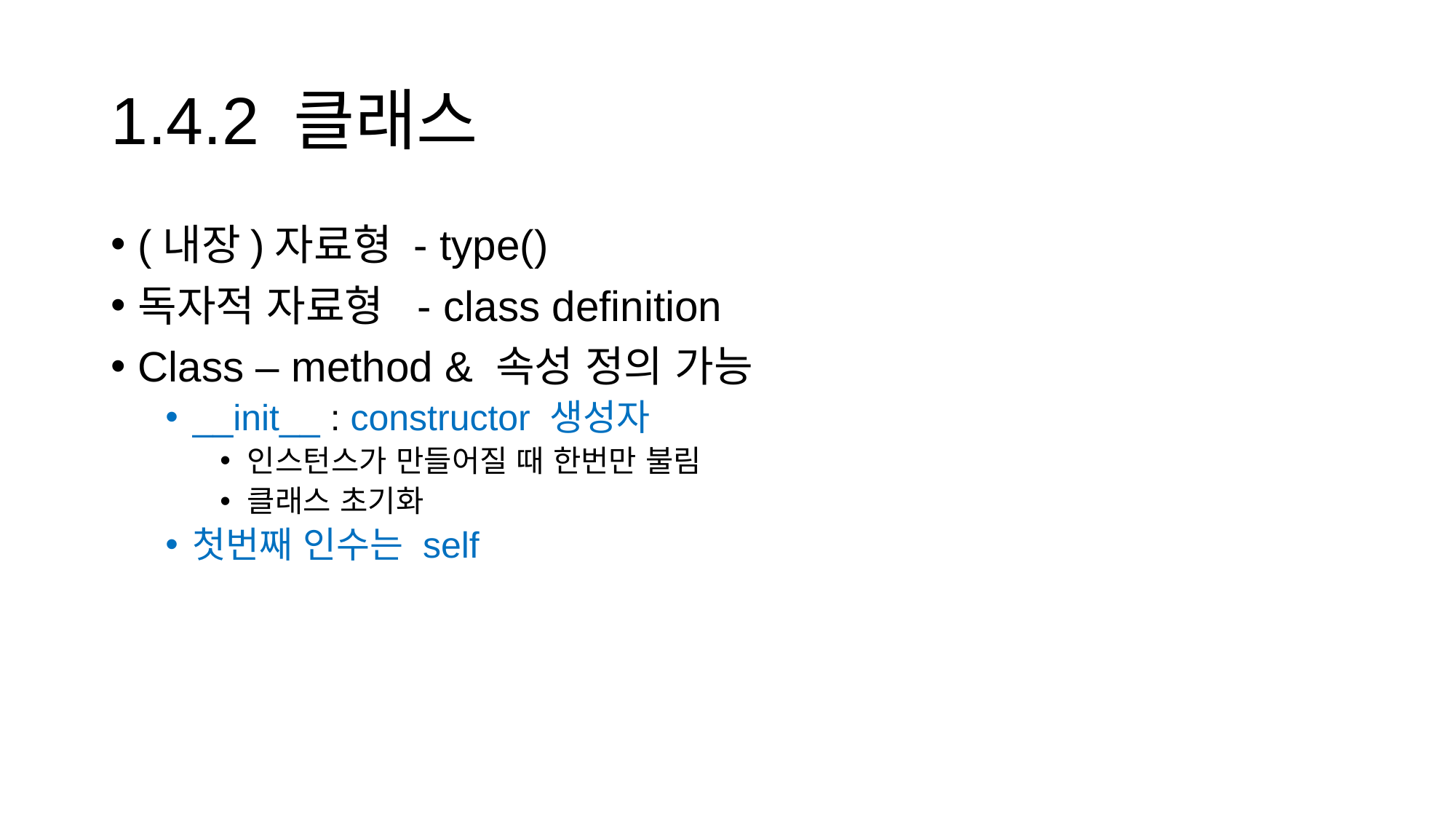

# 1.4.2 클래스
(내장)자료형 - type()
독자적 자료형  - class definition
Class – method & 속성 정의 가능
__init__ : constructor 생성자
인스턴스가 만들어질 때 한번만 불림
클래스 초기화
첫번째 인수는 self